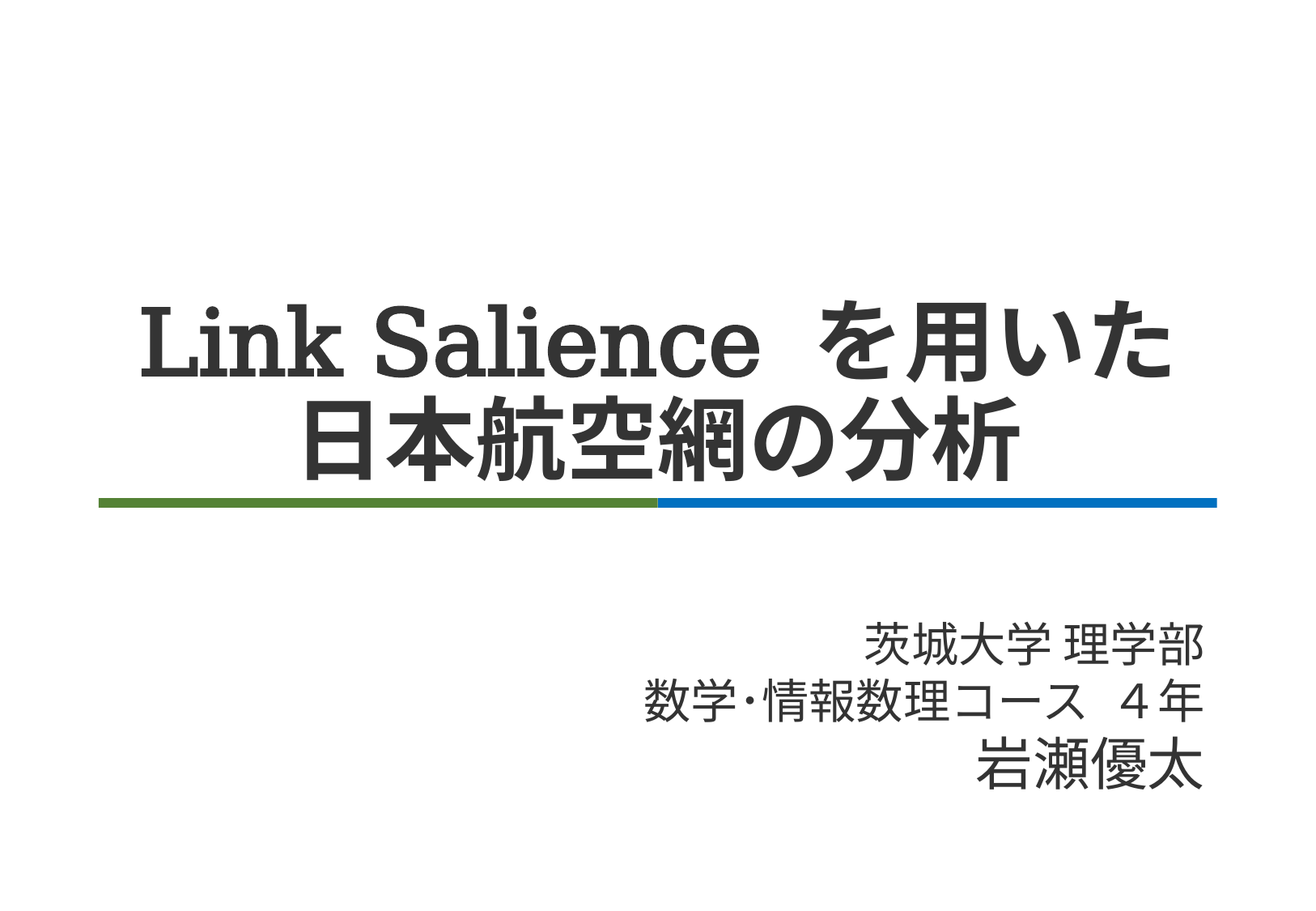

# Link Salience を用いた 日本航空網の分析

茨城大学 理学部
数学･情報数理コース  ４年
岩瀬優太